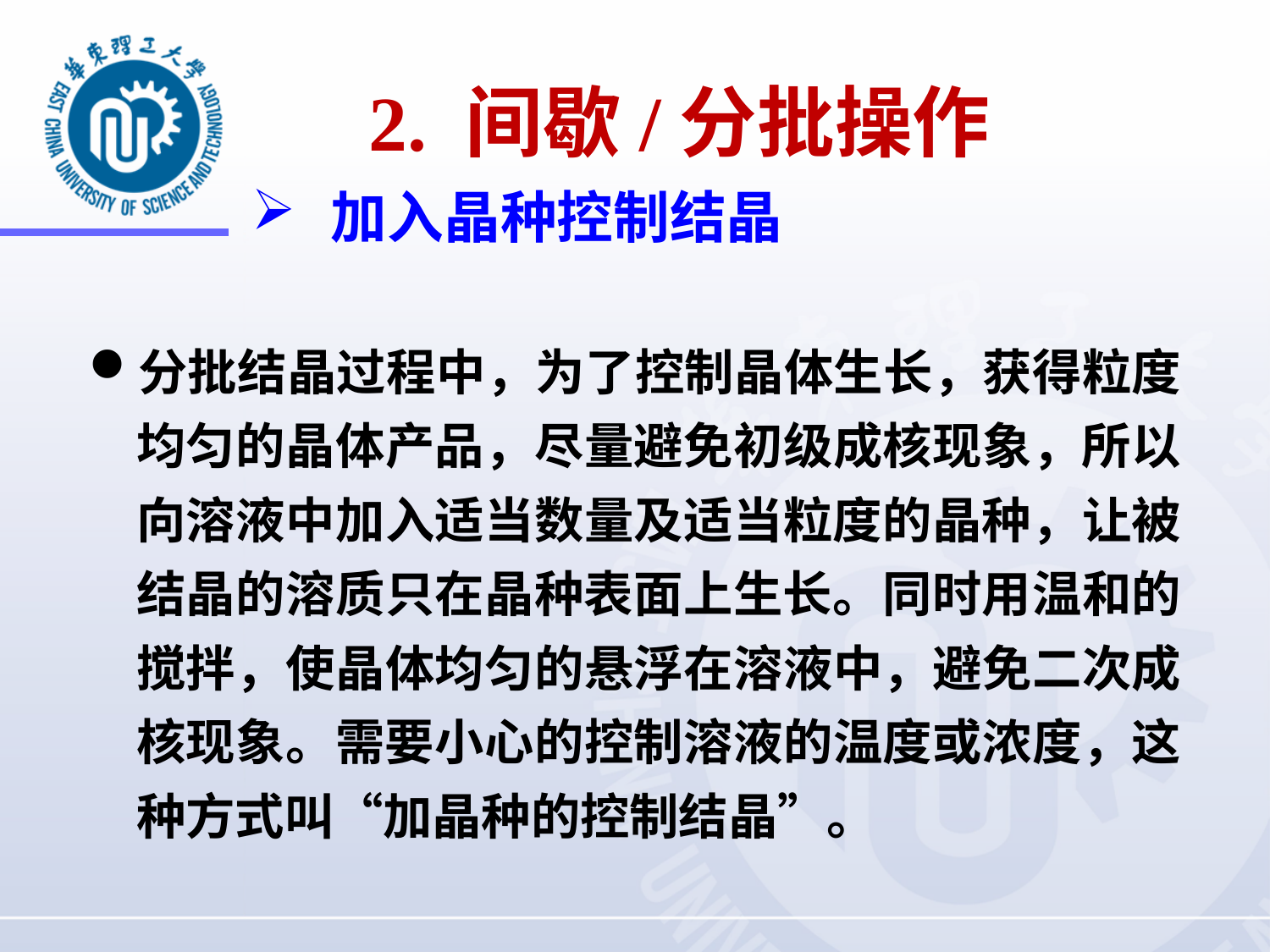

2. 间歇/分批操作
加入晶种控制结晶
分批结晶过程中，为了控制晶体生长，获得粒度均匀的晶体产品，尽量避免初级成核现象，所以向溶液中加入适当数量及适当粒度的晶种，让被结晶的溶质只在晶种表面上生长。同时用温和的搅拌，使晶体均匀的悬浮在溶液中，避免二次成核现象。需要小心的控制溶液的温度或浓度，这种方式叫“加晶种的控制结晶”。